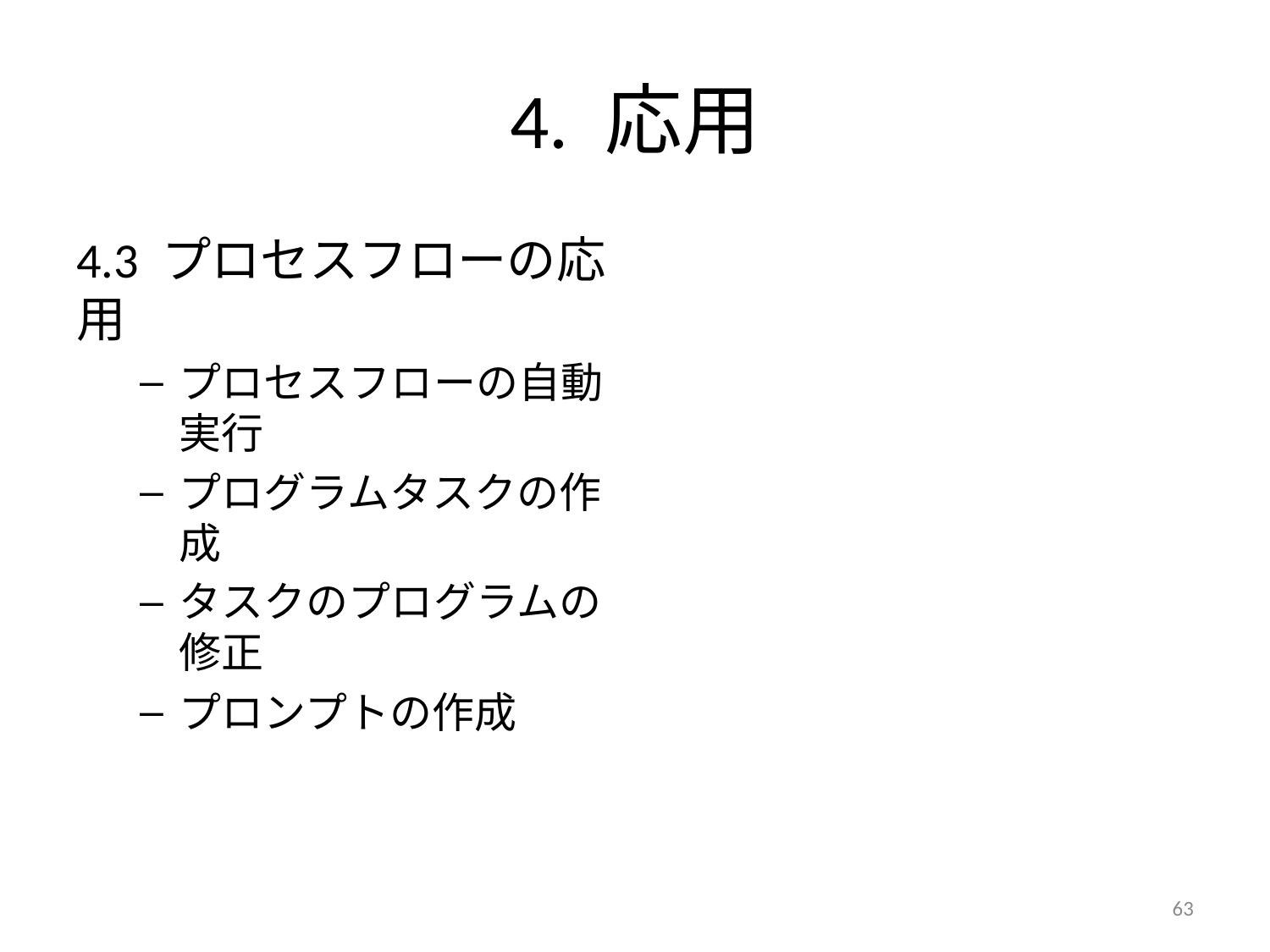

# 4. 応用
4.3 プロセスフローの応用
プロセスフローの自動実行
プログラムタスクの作成
タスクのプログラムの修正
プロンプトの作成

63